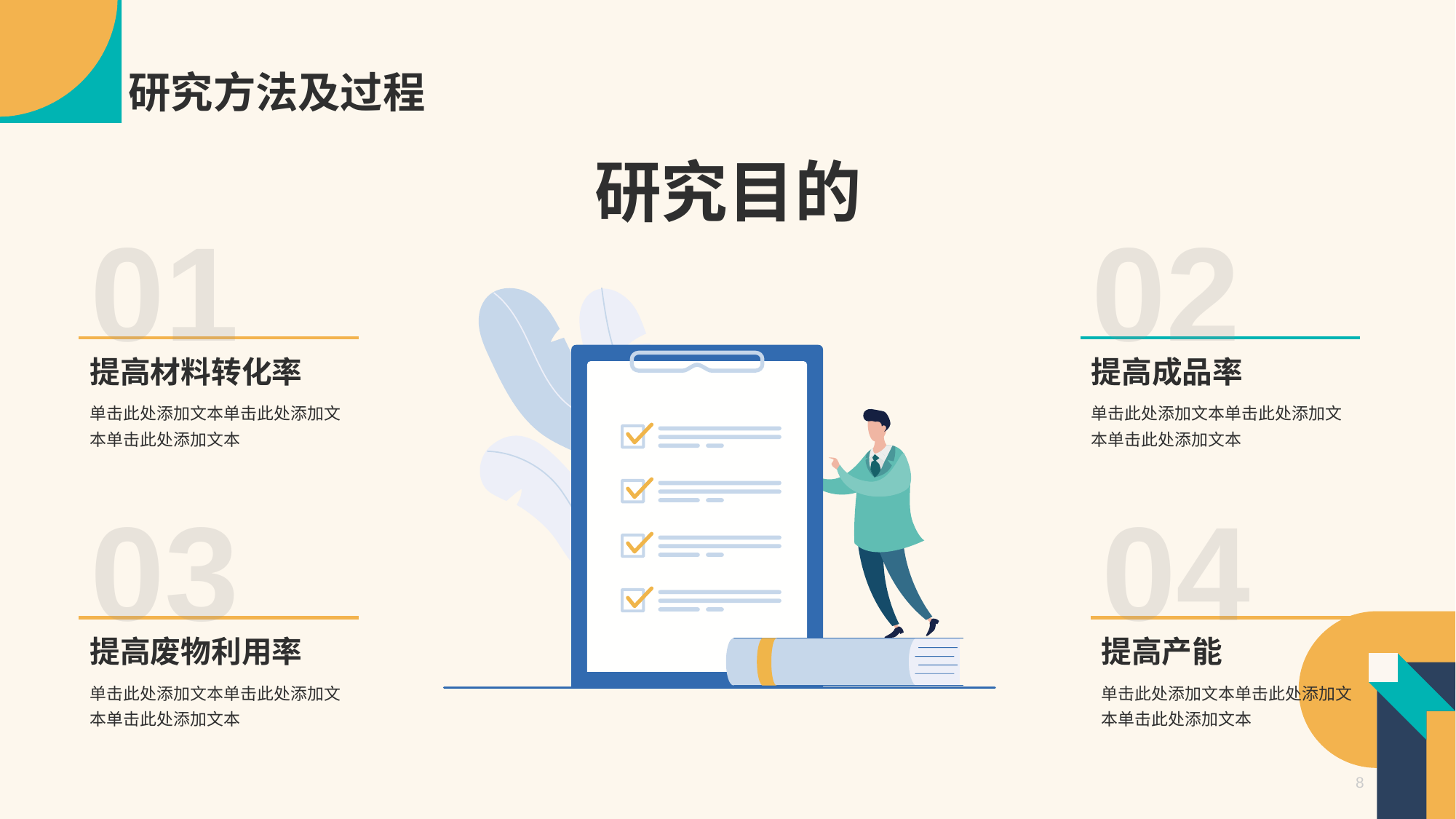

# 研究方法及过程
研究目的
01
提高材料转化率
单击此处添加文本单击此处添加文本单击此处添加文本
02
提高成品率
单击此处添加文本单击此处添加文本单击此处添加文本
03
提高废物利用率
单击此处添加文本单击此处添加文本单击此处添加文本
04
提高产能
单击此处添加文本单击此处添加文本单击此处添加文本

8